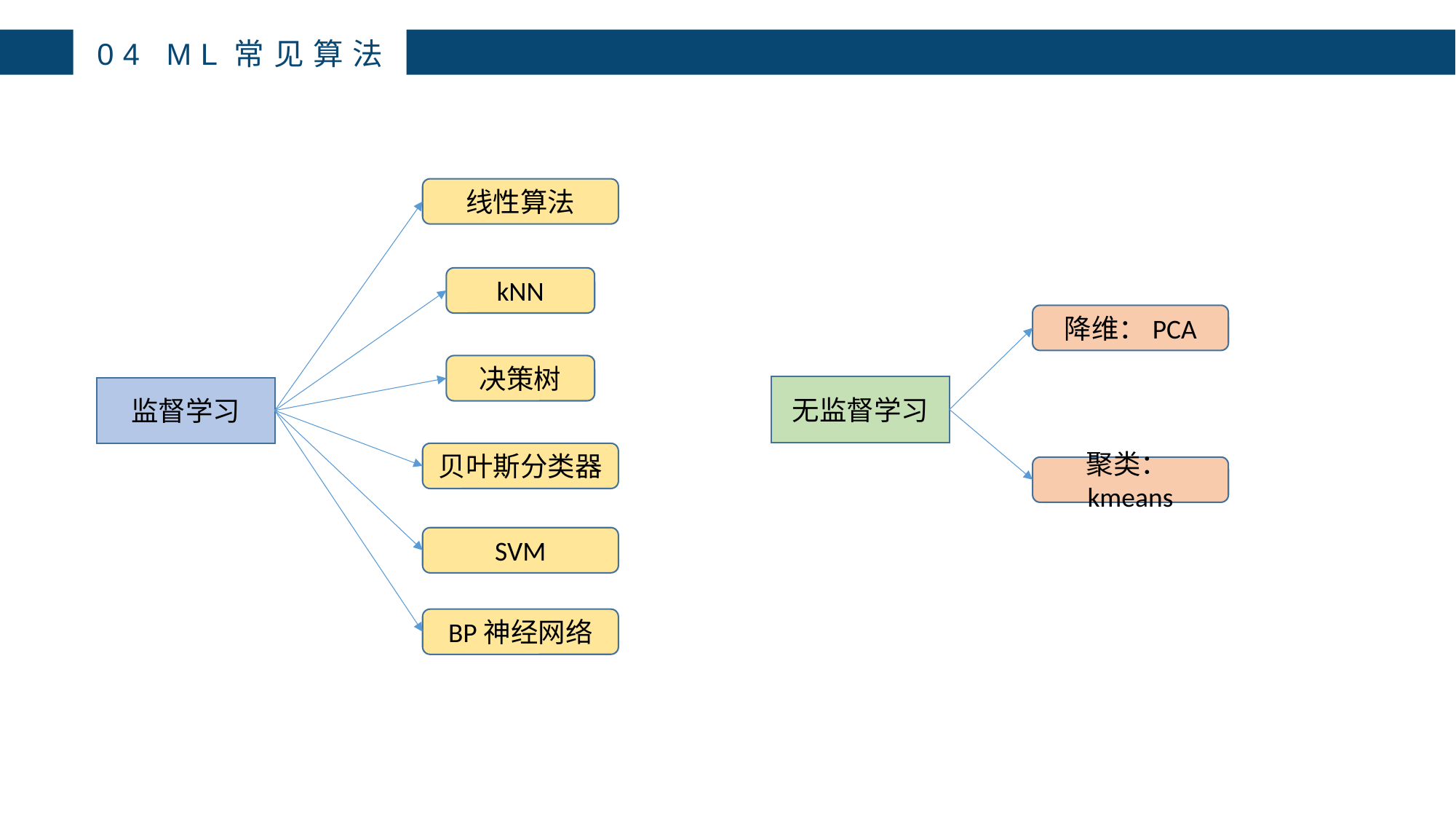

04 ML常见算法

线性算法
kNN
降维：PCA
决策树
无监督学习
监督学习
贝叶斯分类器
聚类：kmeans
SVM
BP神经网络